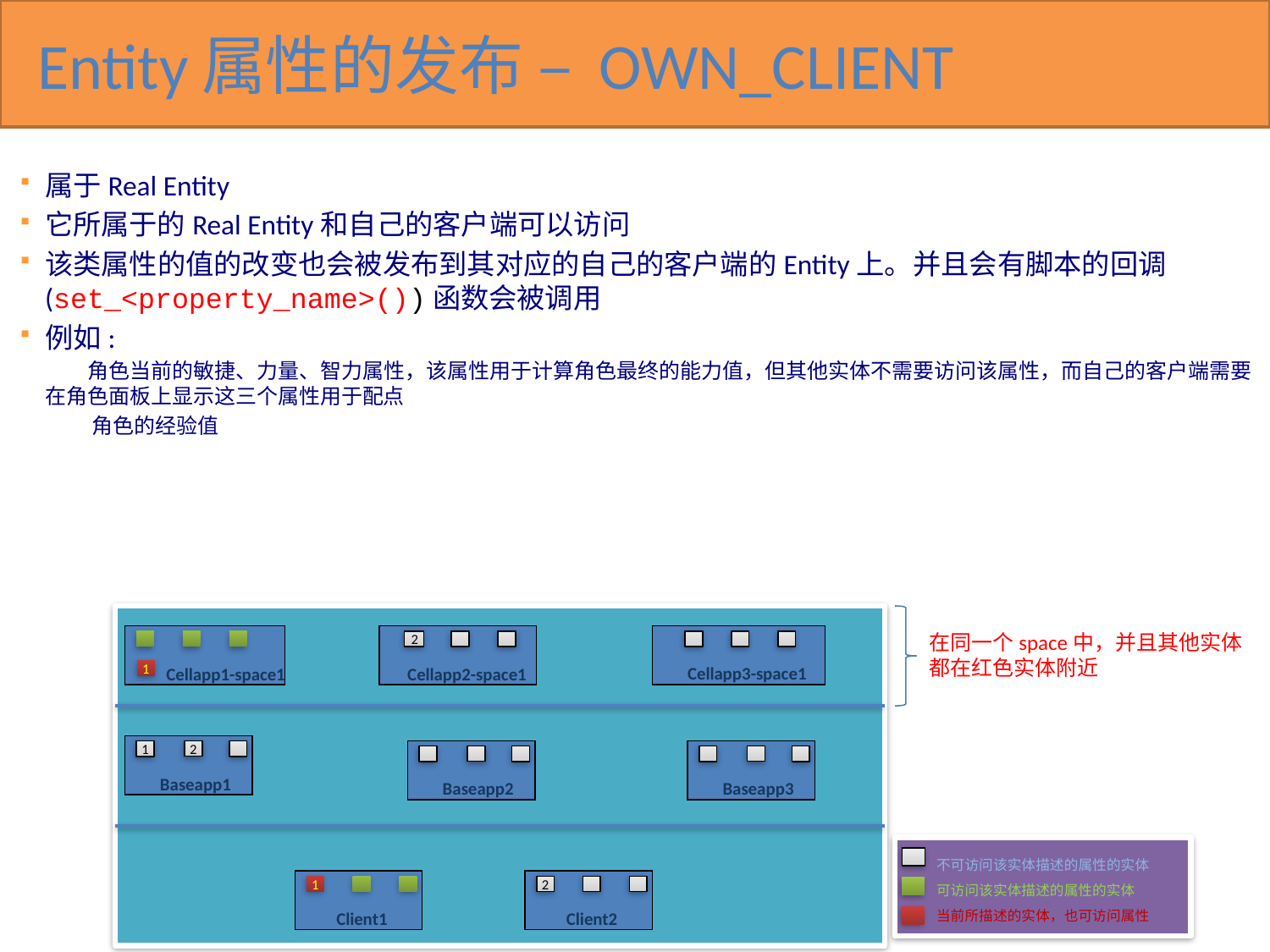

# Entity属性的发布 – OWN_CLIENT
属于Real Entity
它所属于的Real Entity和自己的客户端可以访问
该类属性的值的改变也会被发布到其对应的自己的客户端的Entity上。并且会有脚本的回调(set_<property_name>())函数会被调用
例如:
        角色当前的敏捷、力量、智力属性，该属性用于计算角色最终的能力值，但其他实体不需要访问该属性，而自己的客户端需要在角色面板上显示这三个属性用于配点
         角色的经验值

在同一个space中，并且其他实体都在红色实体附近

Cellapp1-space1

2

Cellapp2-space1

1

不可访问该实体描述的属性的实体
可访问该实体描述的属性的实体
当前所描述的实体，也可访问属性

Cellapp3-space1

2

1

Baseapp1
Baseapp2
Baseapp3

1

2

Client1
Client2